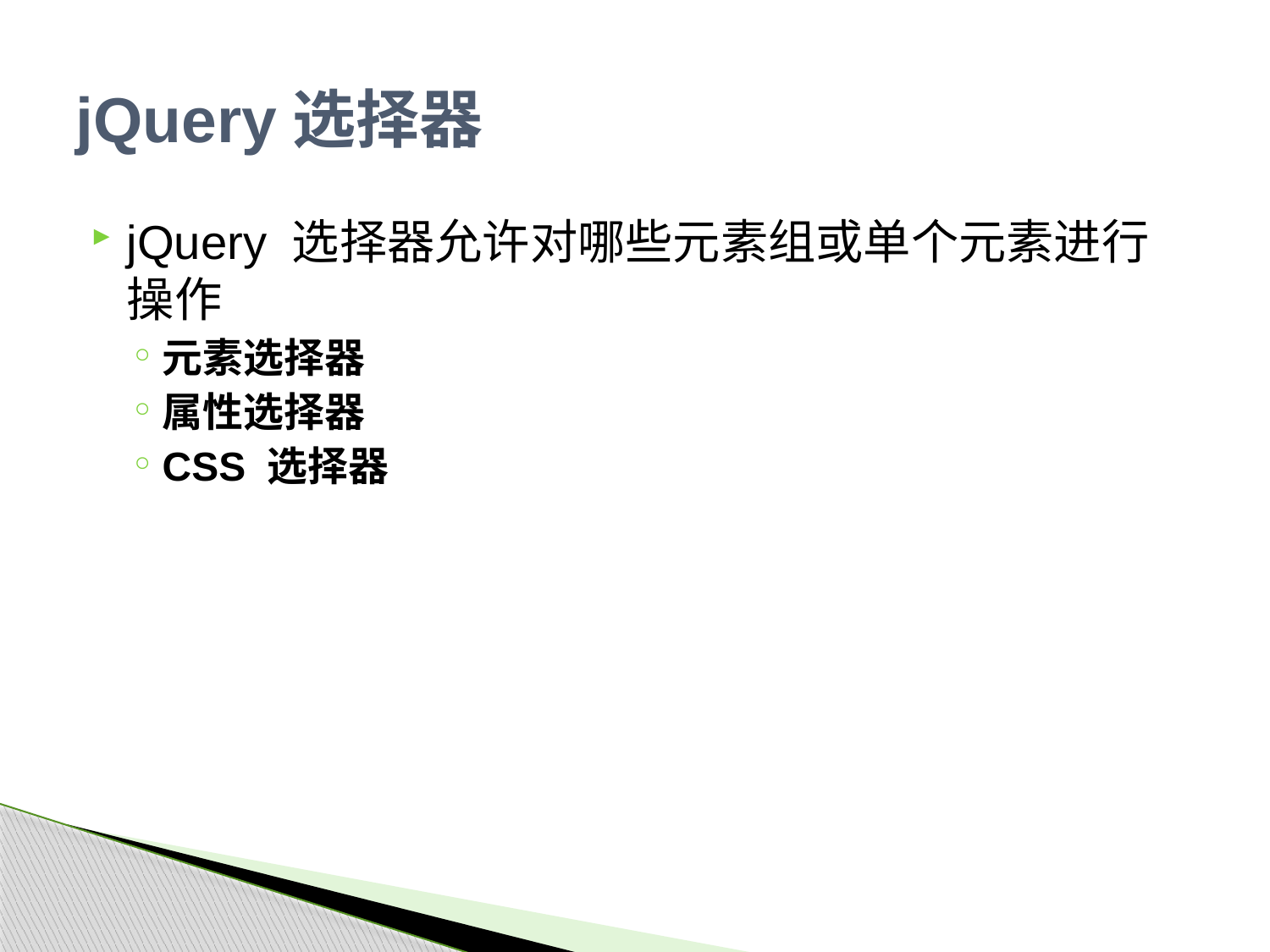

# jQuery选择器
jQuery 选择器允许对哪些元素组或单个元素进行操作
元素选择器
属性选择器
CSS 选择器